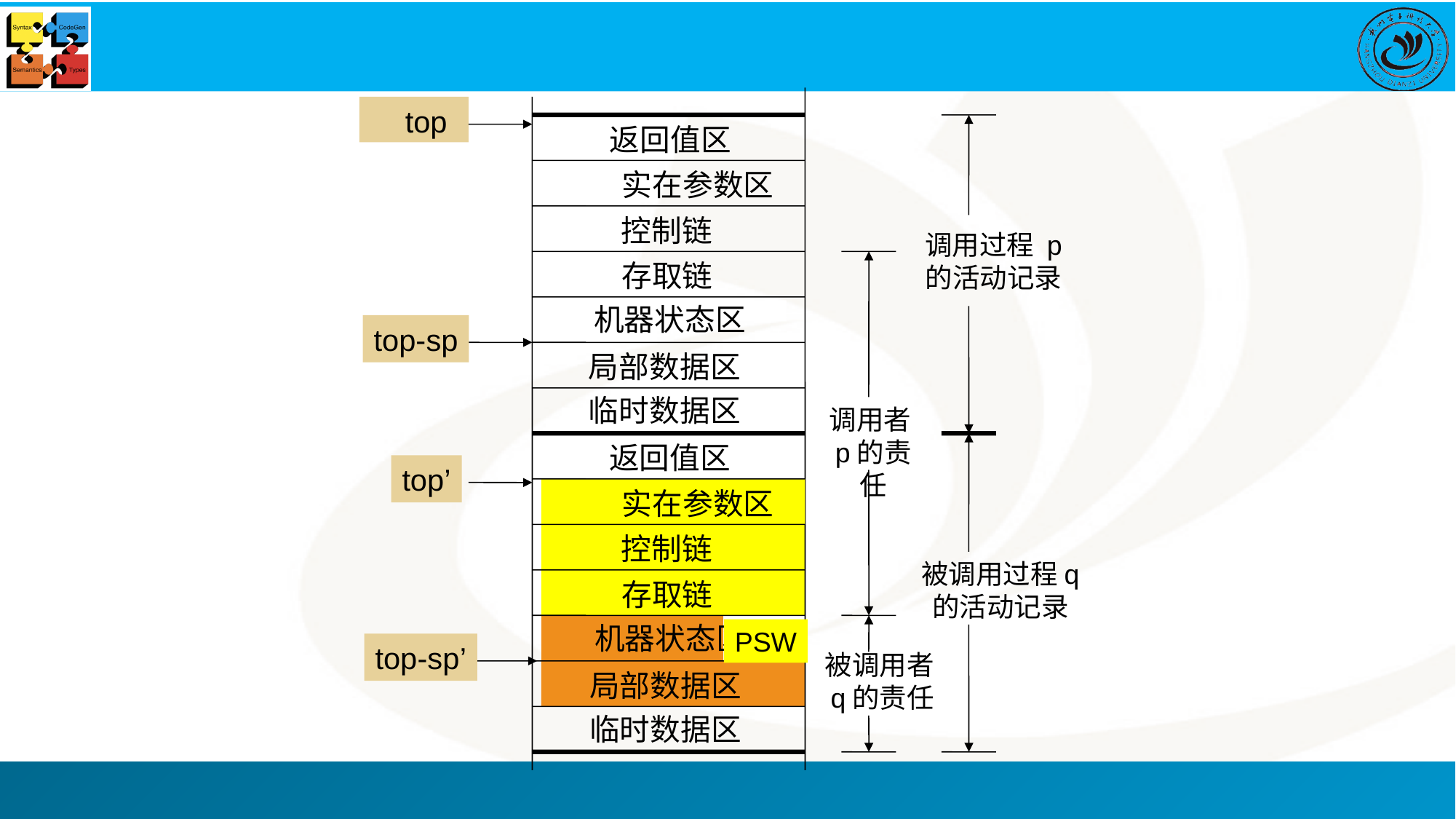

返回值区

实在参数区

控制链

存取链
机器状态区

局部数据区
临时数据区

top

调用过程 p
的活动记录

top-sp

调用者p的责任
返回值区

实在参数区

控制链

存取链
机器状态区

局部数据区
临时数据区

被调用过程q
的活动记录

top’

PSW
top-sp’

被调用者q的责任

34